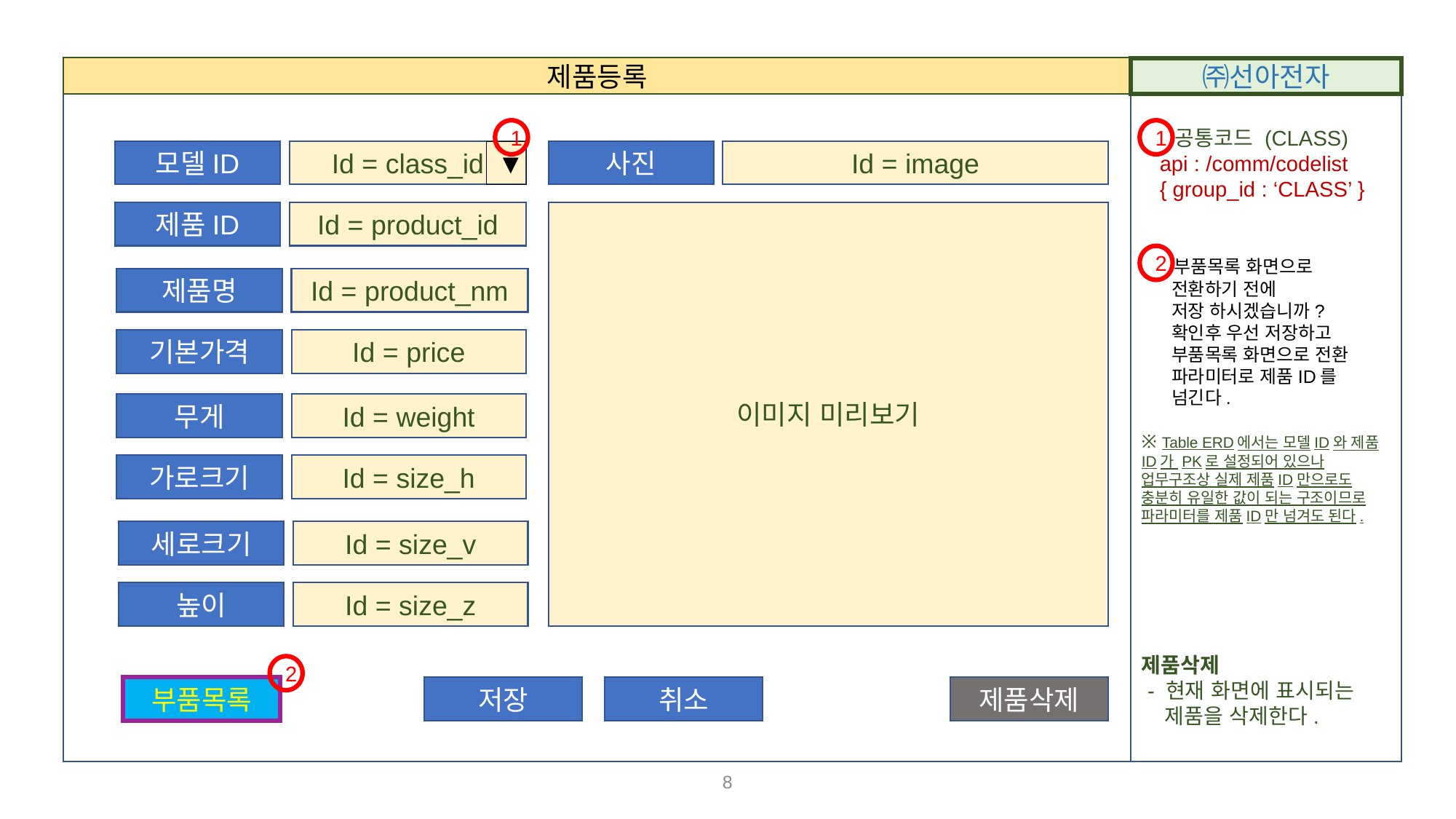

제품등록
㈜선아전자

      공통코드 (CLASS)
   api : /comm/codelist
   { group_id : ‘CLASS’ }

     부품목록 화면으로
     전환하기 전에
     저장 하시겠습니까?
     확인후 우선 저장하고
     부품목록 화면으로 전환
     파라미터로 제품ID를
     넘긴다.

※ Table ERD에서는 모델ID와 제품ID가 PK로 설정되어 있으나 업무구조상 실제 제품ID만으로도 충분히 유일한 값이 되는 구조이므로 파라미터를 제품ID만 넘겨도 된다.

제품삭제
 - 현재 화면에 표시되는
   제품을 삭제한다.
1
1
Id = image
모델ID
사진
Id = class_id
▼
제품ID
이미지 미리보기
Id = product_id
2
제품명
Id = product_nm
기본가격
Id = price
무게
Id = weight
가로크기
Id = size_h
세로크기
Id = size_v
높이
Id = size_z
2
부품목록
저장
취소
제품삭제
8